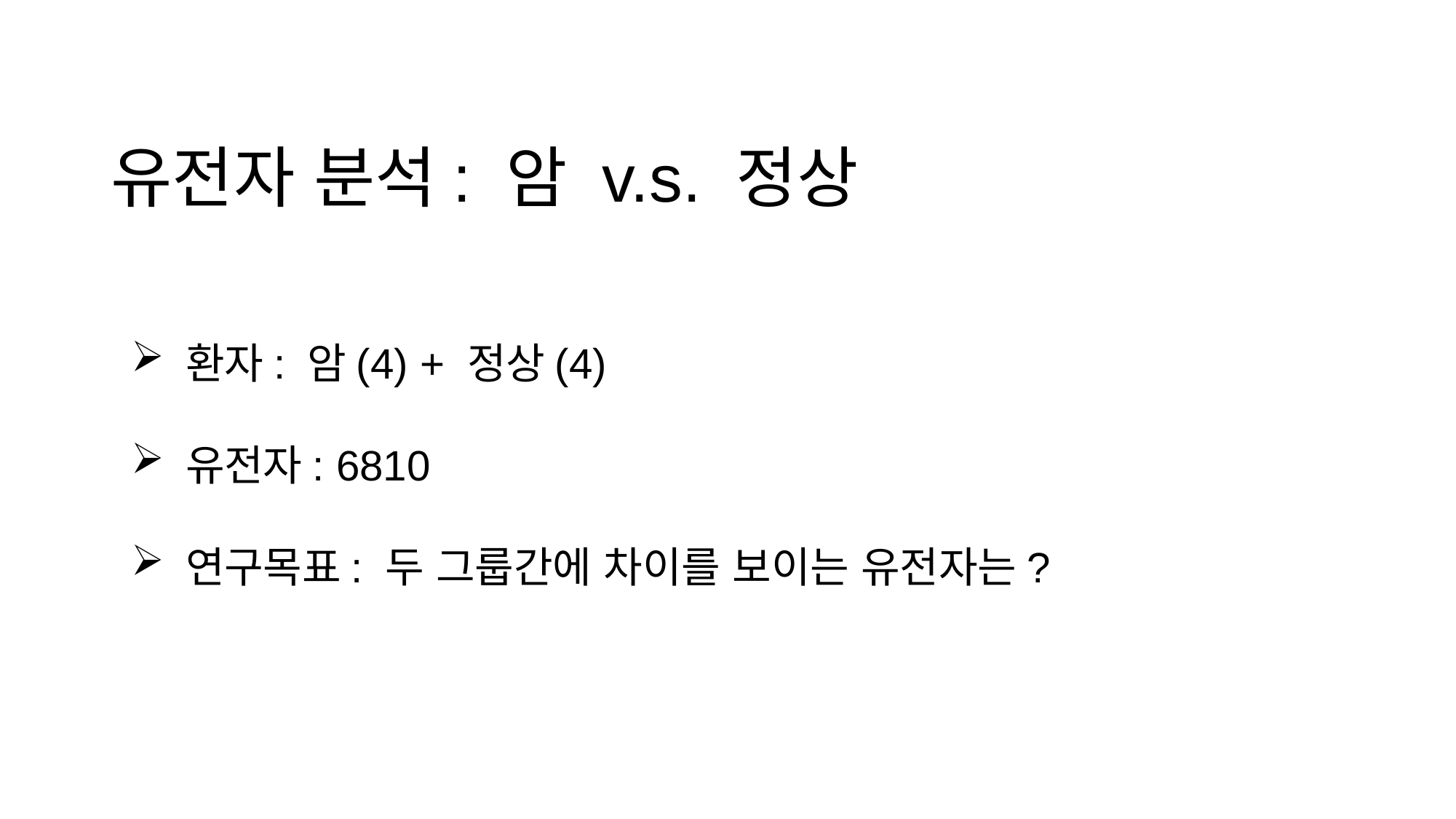

# 유전자 분석: 암 v.s. 정상
환자: 암(4) + 정상(4)

유전자: 6810

연구목표: 두 그룹간에 차이를 보이는 유전자는?